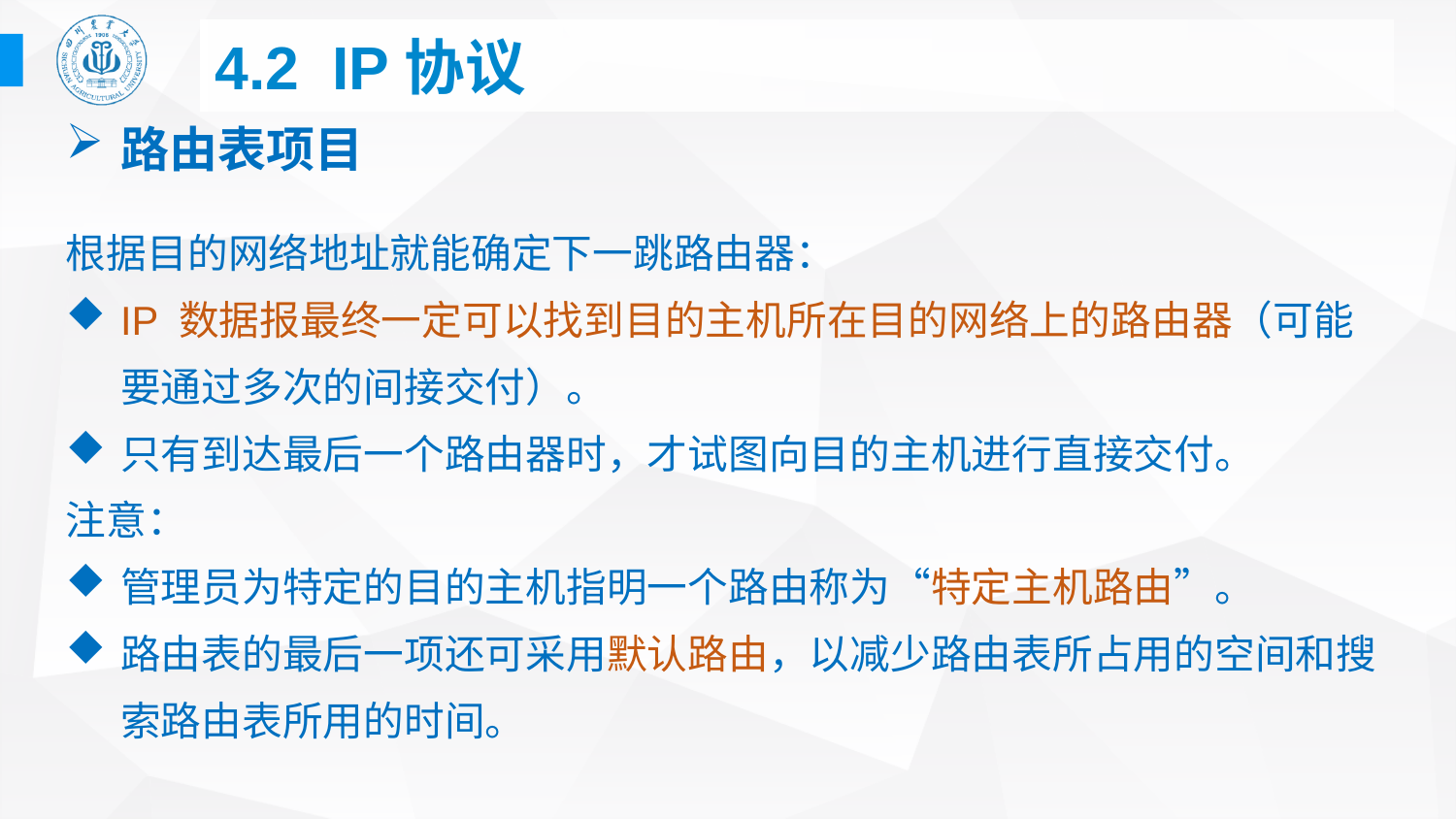

# 4.2  IP协议
路由表项目
根据目的网络地址就能确定下一跳路由器：
IP 数据报最终一定可以找到目的主机所在目的网络上的路由器（可能要通过多次的间接交付）。
只有到达最后一个路由器时，才试图向目的主机进行直接交付。
注意：
管理员为特定的目的主机指明一个路由称为“特定主机路由”。
路由表的最后一项还可采用默认路由，以减少路由表所占用的空间和搜索路由表所用的时间。